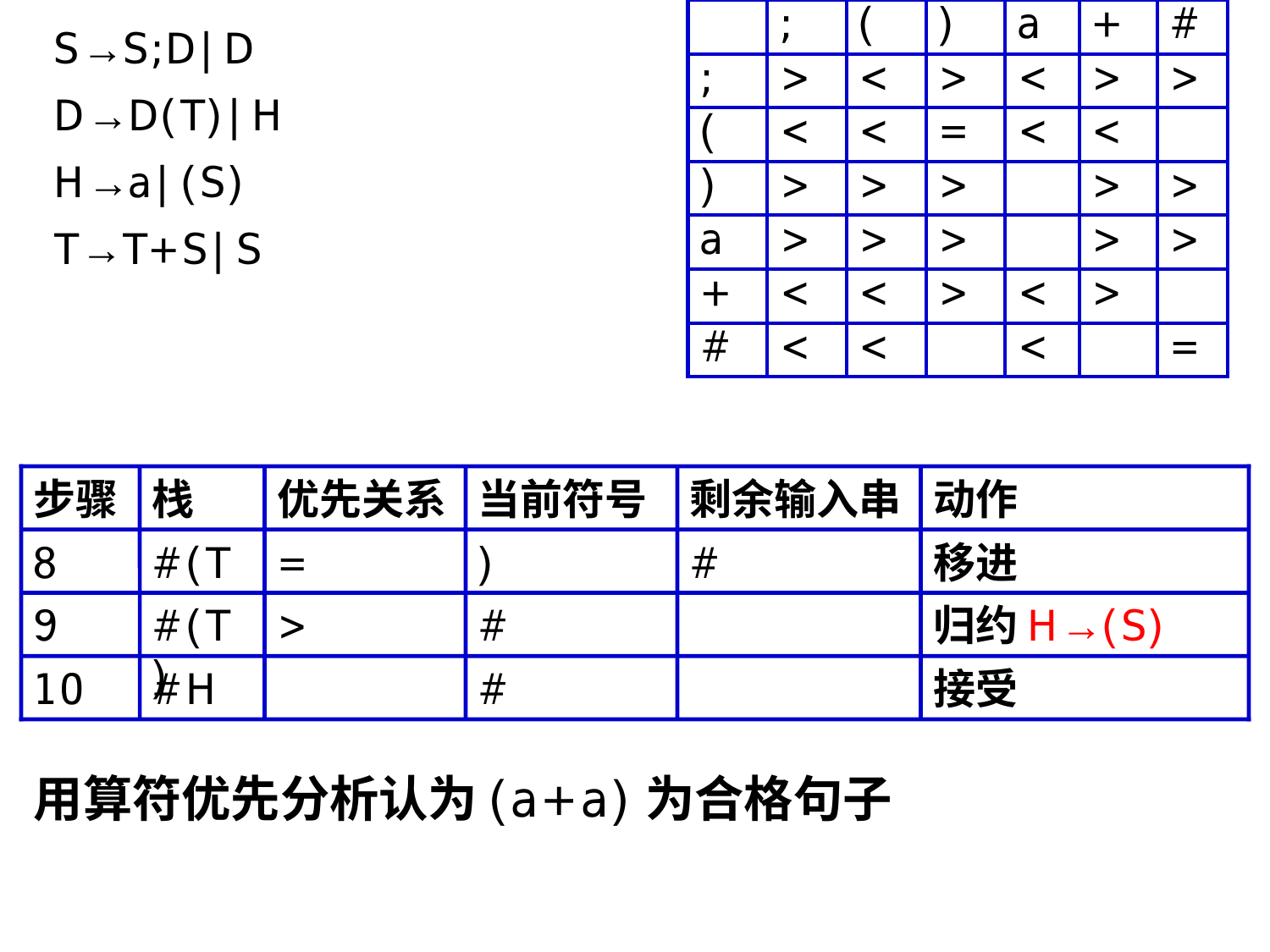

|  | ; | ( | ) | a | + | # |
| --- | --- | --- | --- | --- | --- | --- |
| ; | > | < | > | < | > | > |
| ( | < | < | = | < | < |  |
| ) | > | > | > |  | > | > |
| a | > | > | > |  | > | > |
| + | < | < | > | < | > |  |
| # | < | < |  | < |  | = |
S→S;D|D
D→D(T)|H
H→a|(S)
T→T+S|S
步骤

栈

优先关系

当前符号

剩余输入串

动作

8

#(T
=
)
#
移进
9

#(T)
>
#

归约H→(S)
10

#H

#

接受

用算符优先分析认为(a+a)为合格句子